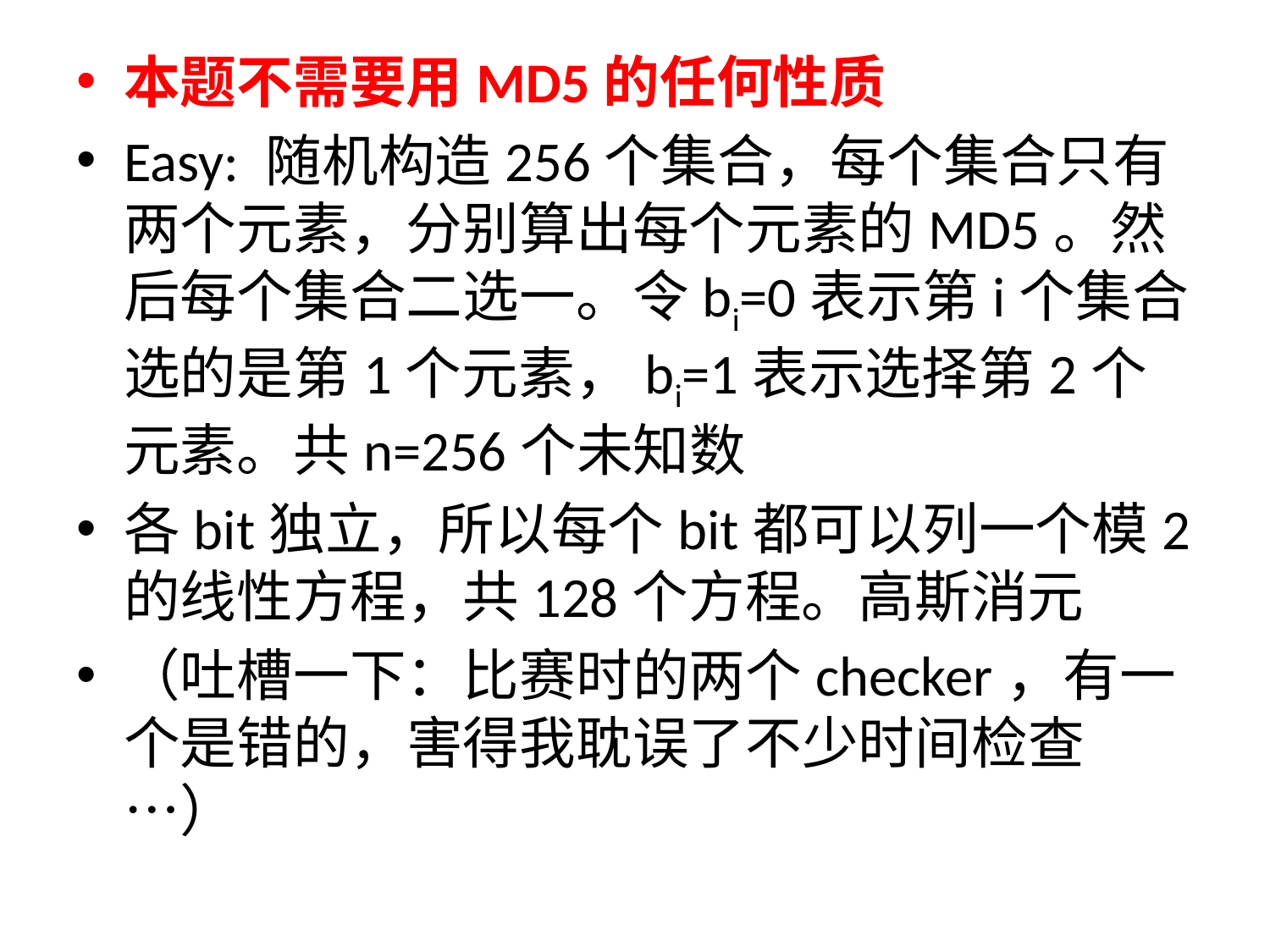

本题不需要用MD5的任何性质
Easy: 随机构造256个集合，每个集合只有两个元素，分别算出每个元素的MD5。然后每个集合二选一。令bi=0表示第i个集合选的是第1个元素，bi=1表示选择第2个元素。共n=256个未知数
各bit独立，所以每个bit都可以列一个模2的线性方程，共128个方程。高斯消元
（吐槽一下：比赛时的两个checker，有一个是错的，害得我耽误了不少时间检查…）